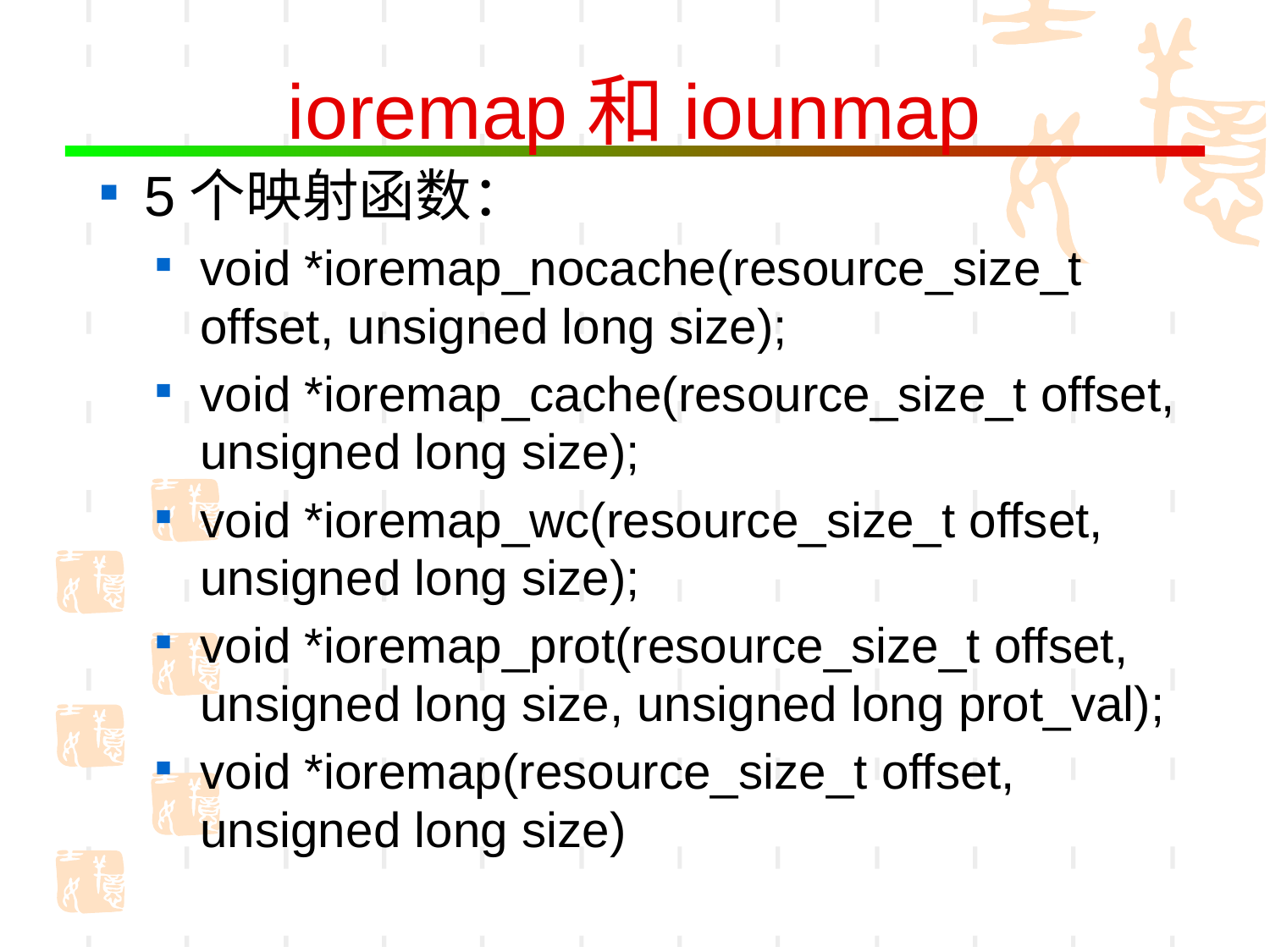

# ioremap和iounmap
5个映射函数：
void *ioremap_nocache(resource_size_t offset, unsigned long size);
void *ioremap_cache(resource_size_t offset, unsigned long size);
void *ioremap_wc(resource_size_t offset, unsigned long size);
void *ioremap_prot(resource_size_t offset, unsigned long size, unsigned long prot_val);
void *ioremap(resource_size_t offset, unsigned long size)